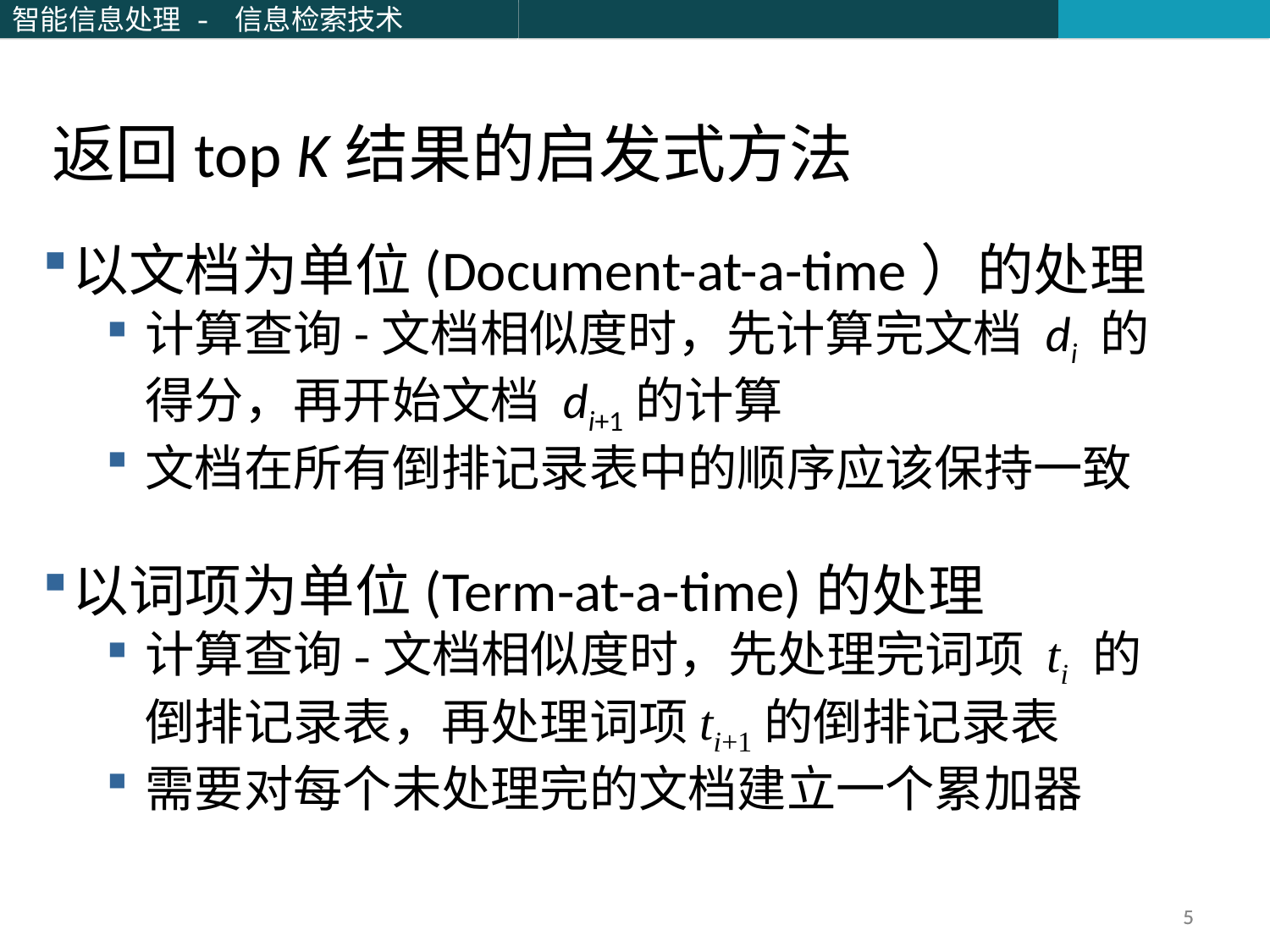

返回top K结果的启发式方法
以文档为单位(Document-at-a-time）的处理
计算查询-文档相似度时，先计算完文档 di 的得分，再开始文档 di+1的计算
文档在所有倒排记录表中的顺序应该保持一致

以词项为单位(Term-at-a-time)的处理
计算查询-文档相似度时，先处理完词项 ti 的倒排记录表，再处理词项ti+1的倒排记录表
需要对每个未处理完的文档建立一个累加器

5
5